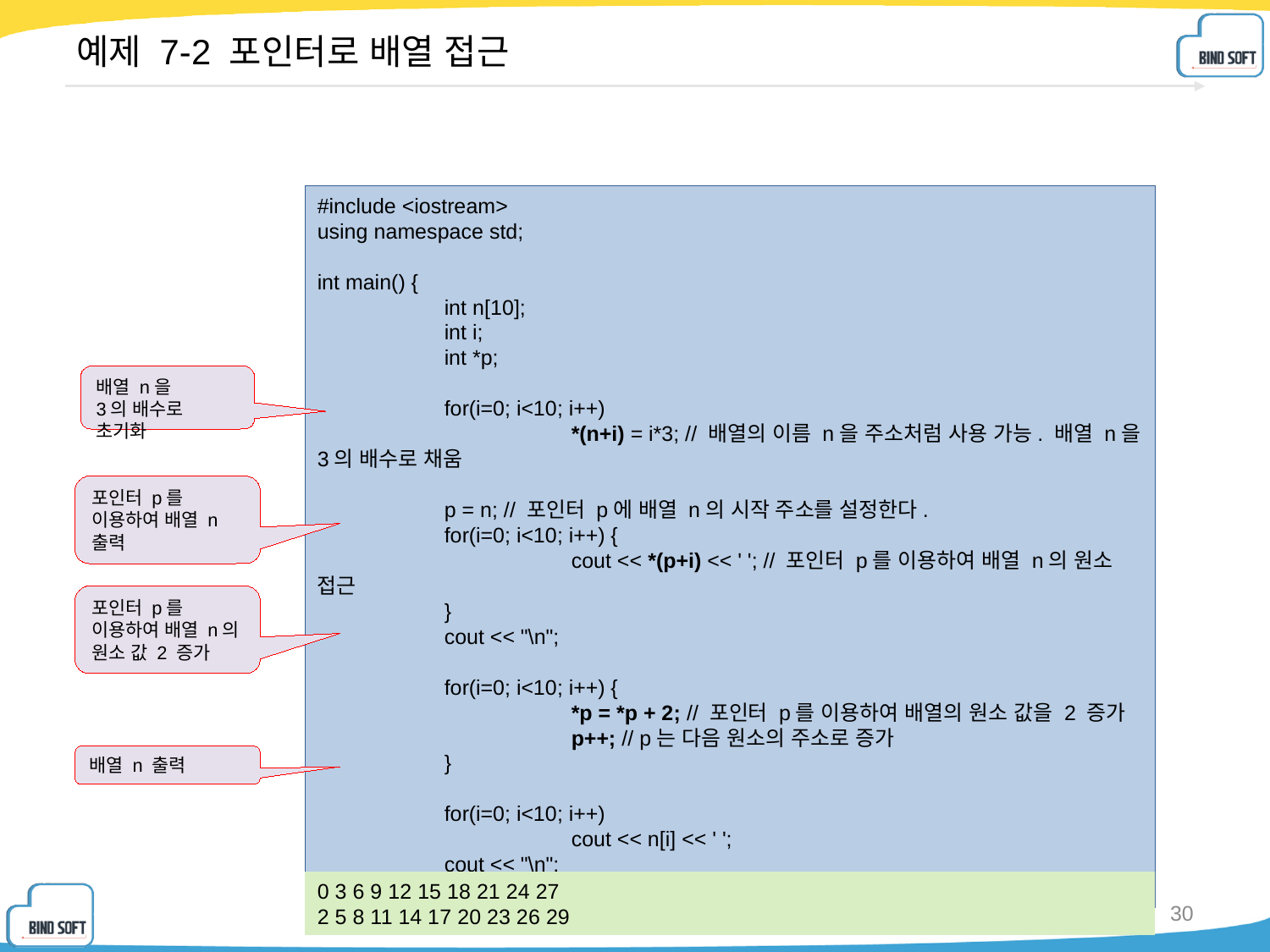

# 예제 7-2 포인터로 배열 접근
#include <iostream>
using namespace std;

int main() {
	int n[10];
	int i;
	int *p;

	for(i=0; i<10; i++)
		*(n+i) = i*3; // 배열의 이름 n을 주소처럼 사용 가능. 배열 n을 3의 배수로 채움

	p = n; // 포인터 p에 배열 n의 시작 주소를 설정한다.
	for(i=0; i<10; i++) {
		cout << *(p+i) << ' '; // 포인터 p를 이용하여 배열 n의 원소 접근
	}
	cout << "\n";

	for(i=0; i<10; i++) {
		*p = *p + 2; // 포인터 p를 이용하여 배열의 원소 값을 2 증가
		p++; // p는 다음 원소의 주소로 증가
	}

	for(i=0; i<10; i++)
		cout << n[i] << ' ';
	cout << "\n";
}
배열 n을
3의 배수로 초기화
포인터 p를 이용하여 배열 n 출력
포인터 p를 이용하여 배열 n의 원소 값 2 증가
배열 n 출력
0 3 6 9 12 15 18 21 24 27
2 5 8 11 14 17 20 23 26 29
30